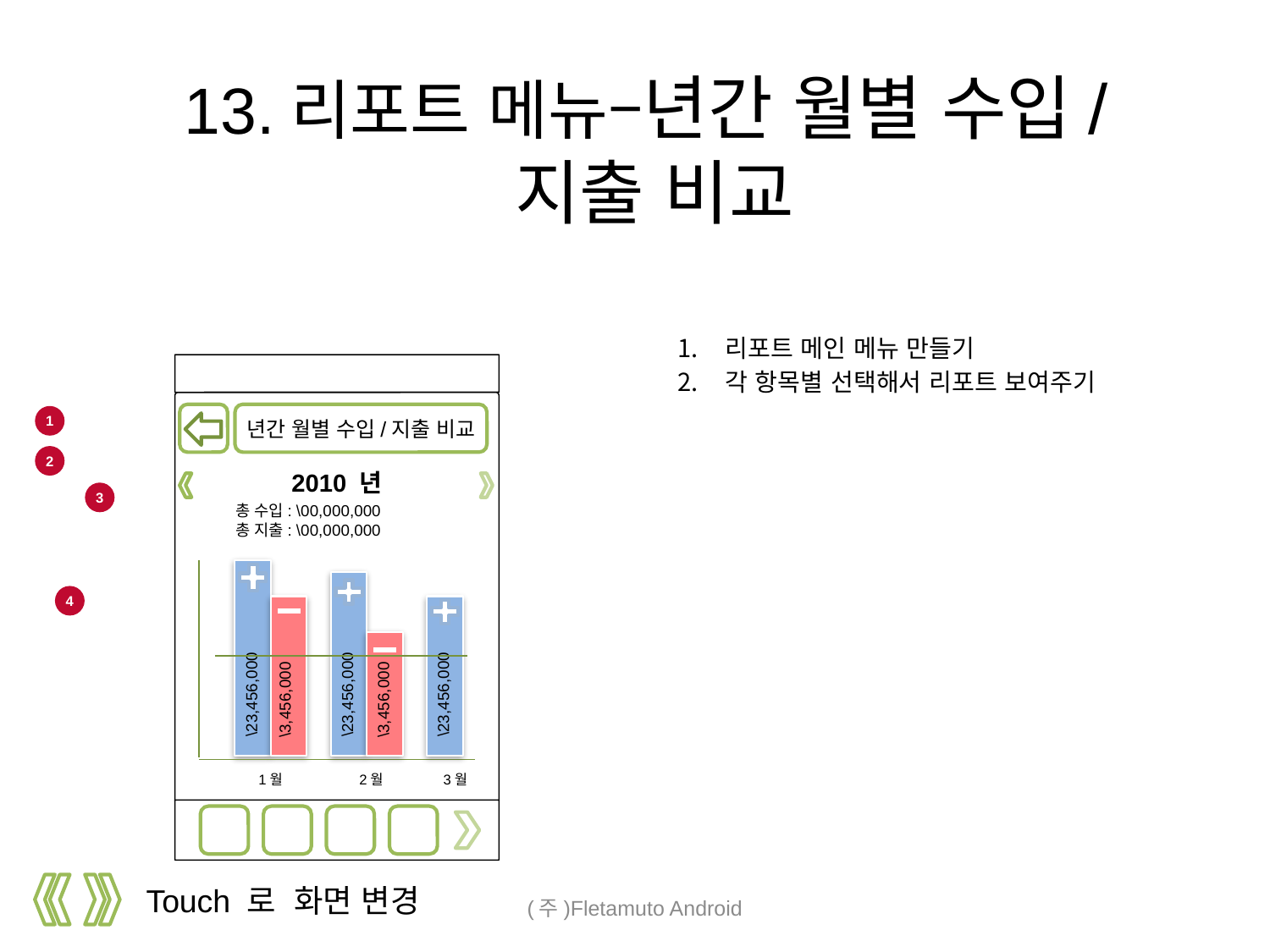

# 13.리포트 메뉴–년간 월별 수입/지출 비교
1
리포트 메인 메뉴 만들기
각 항목별 선택해서 리포트 보여주기

년간 월별 수입/지출 비교

2010 년

총 수입: \00,000,000
총 지출: \00,000,000

\23,456,000
\23,456,000
\23,456,000
\3,456,000
\3,456,000
2월
3월
1월

1
1
1월
아침
\50,000
2
3

4

통신비 10%
문화생활 10%
쇼핑 20%

Touch 로  화면 변경
(주)Fletamuto Android